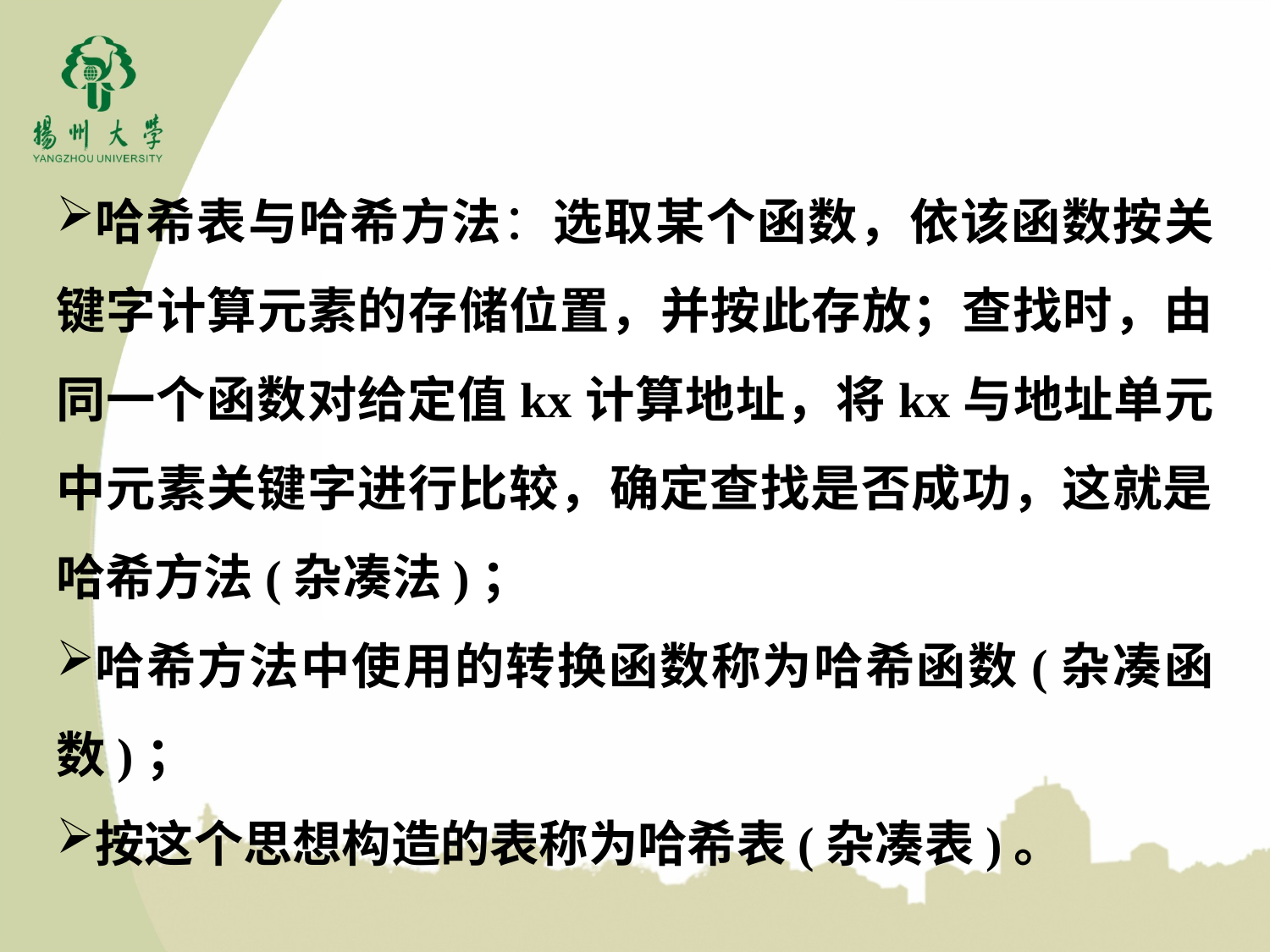

哈希表与哈希方法：选取某个函数，依该函数按关键字计算元素的存储位置，并按此存放；查找时，由同一个函数对给定值kx计算地址，将kx与地址单元中元素关键字进行比较，确定查找是否成功，这就是哈希方法(杂凑法)；
哈希方法中使用的转换函数称为哈希函数(杂凑函数)；
按这个思想构造的表称为哈希表(杂凑表)。
55